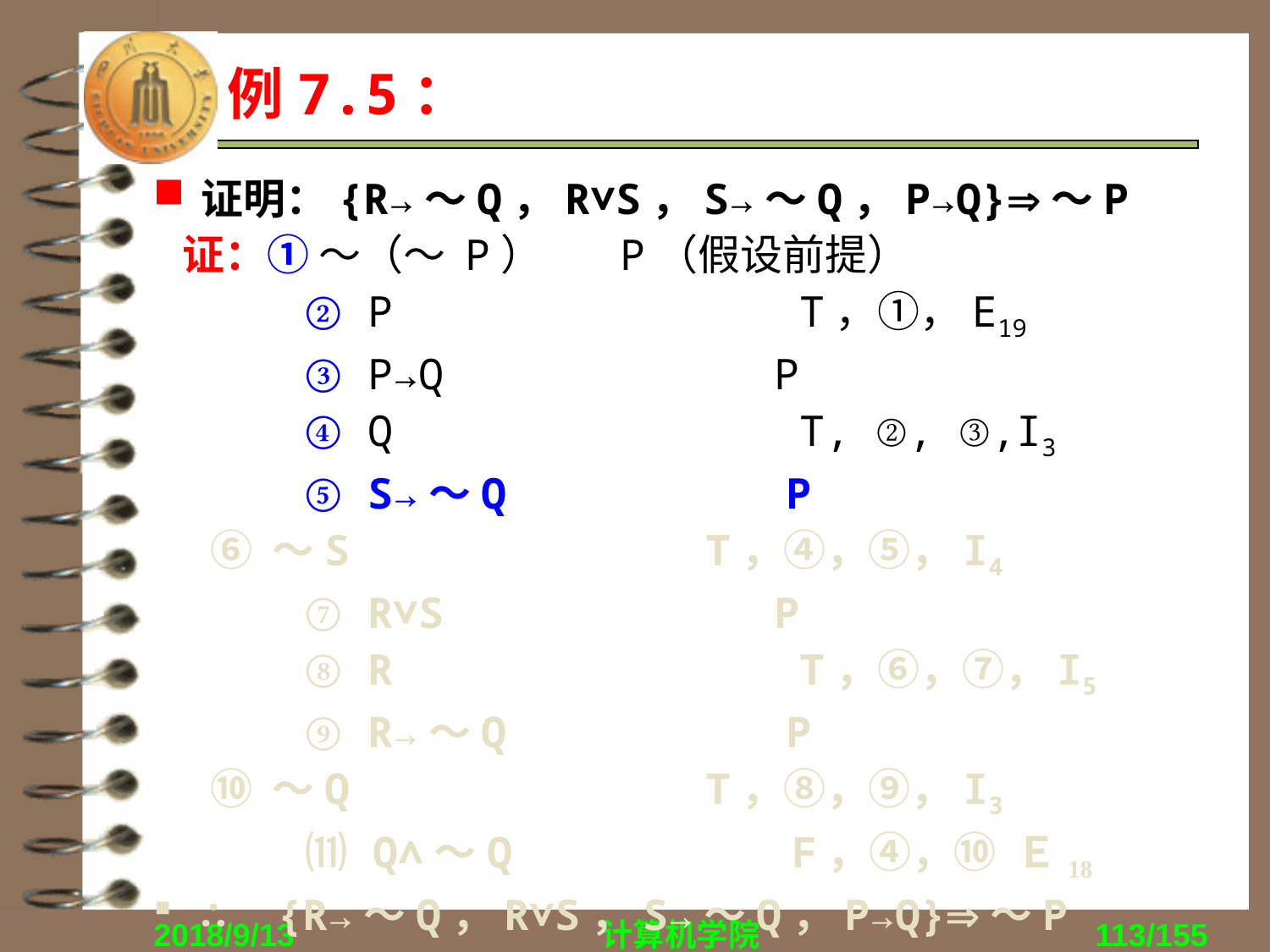

# 例7.5：
证明：{R→～Q，R∨S，S→～Q，P→Q}⇒～P
  证：① ～（～ P）       P（假设前提）
      ② P                T，①，E19
      ③ P→Q             P
      ④ Q                T, ②, ③,I3
      ⑤ S→～Q           P
      ⑥ ～S              T，④，⑤，I4
      ⑦ R∨S             P
      ⑧ R                T，⑥，⑦，I5
      ⑨ R→～Q           P
      ⑩ ～Q              T，⑧，⑨，I3
      ⑾ Q∧～Q           F，④，⑩  Ｅ18
∴  {R→～Q，R∨S，S→～Q，P→Q}⇒～P
2018/9/13
计算机学院
113/155